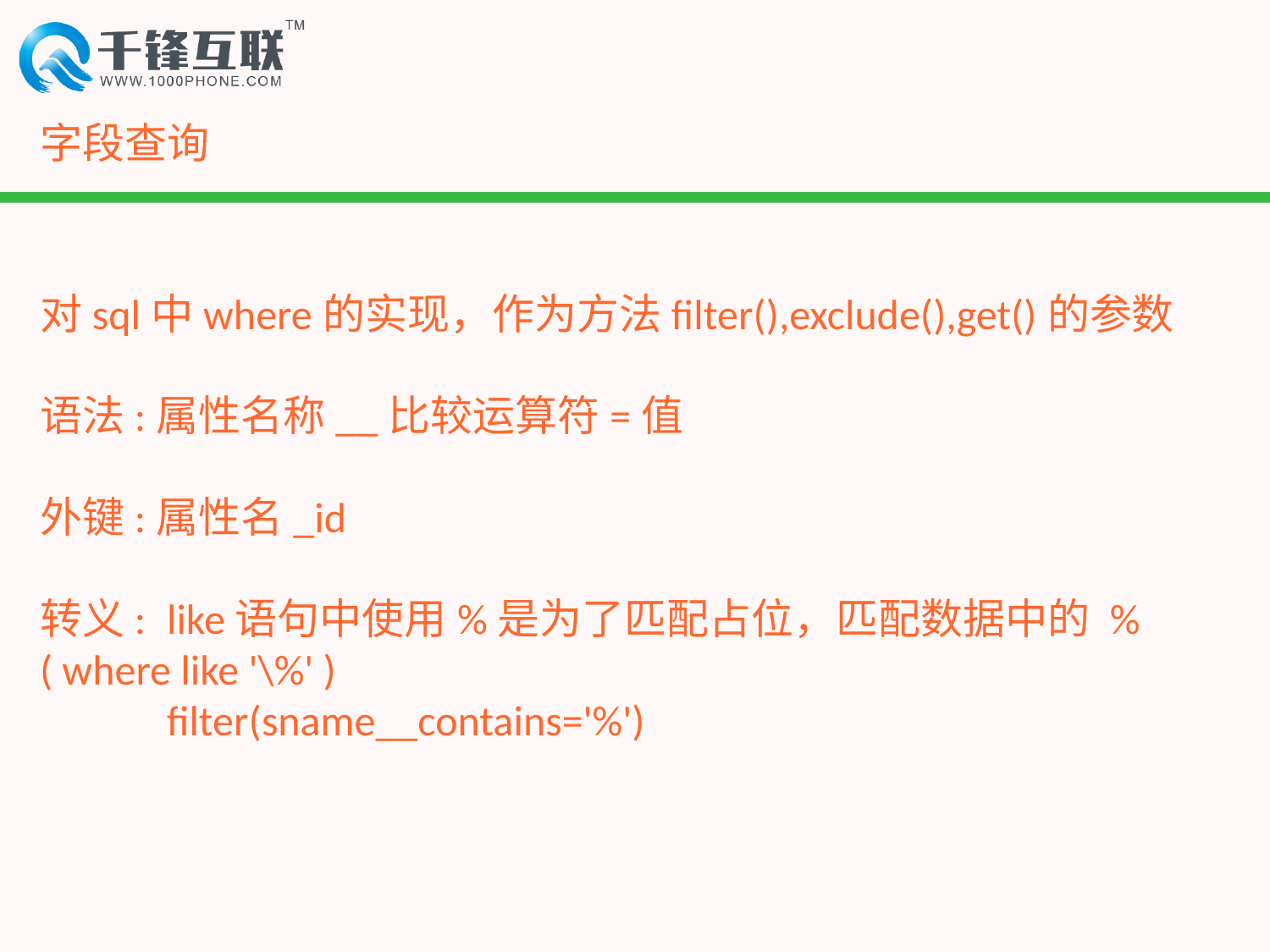

# 字段查询

对sql中where的实现，作为方法filter(),exclude(),get()的参数

语法:属性名称__比较运算符=值

外键:属性名_id

转义: 	like语句中使用%是为了匹配占位，匹配数据中的 % ( where like '\%' )
	filter(sname__contains='%')